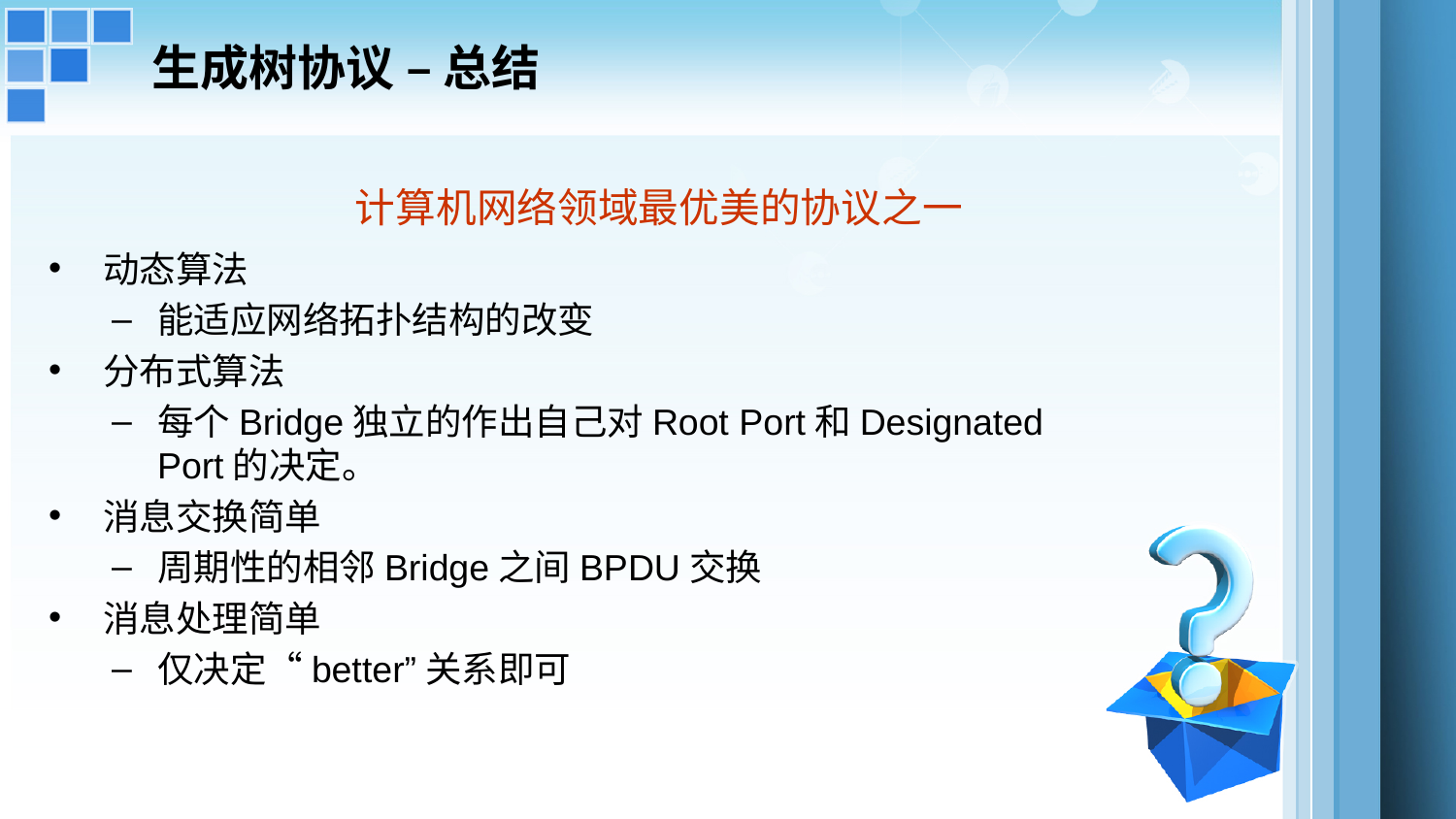

# 生成树协议 – 总结
计算机网络领域最优美的协议之一
动态算法
能适应网络拓扑结构的改变
分布式算法
每个Bridge独立的作出自己对Root Port和Designated Port的决定。
消息交换简单
周期性的相邻Bridge之间BPDU交换
消息处理简单
仅决定“better”关系即可